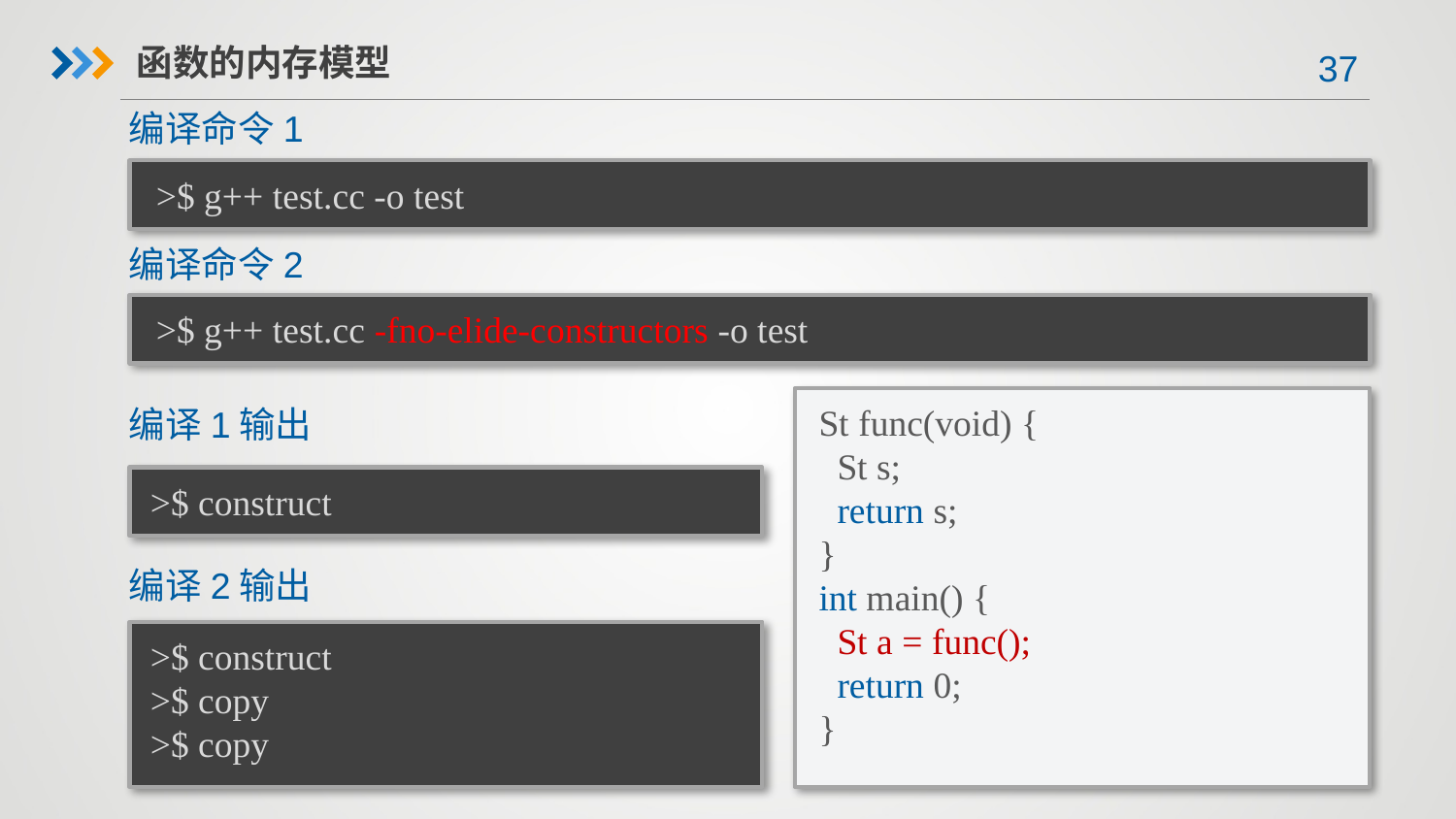

函数的内存模型
编译命令1

>$ g++ test.cc -o test
编译命令2

>$ g++ test.cc -fno-elide-constructors -o test

St func(void) {
  St s;
  return s;
}
int main() {
  St a = func();
  return 0;
}
编译1输出

>$ construct
编译2输出

>$ construct
>$ copy
>$ copy